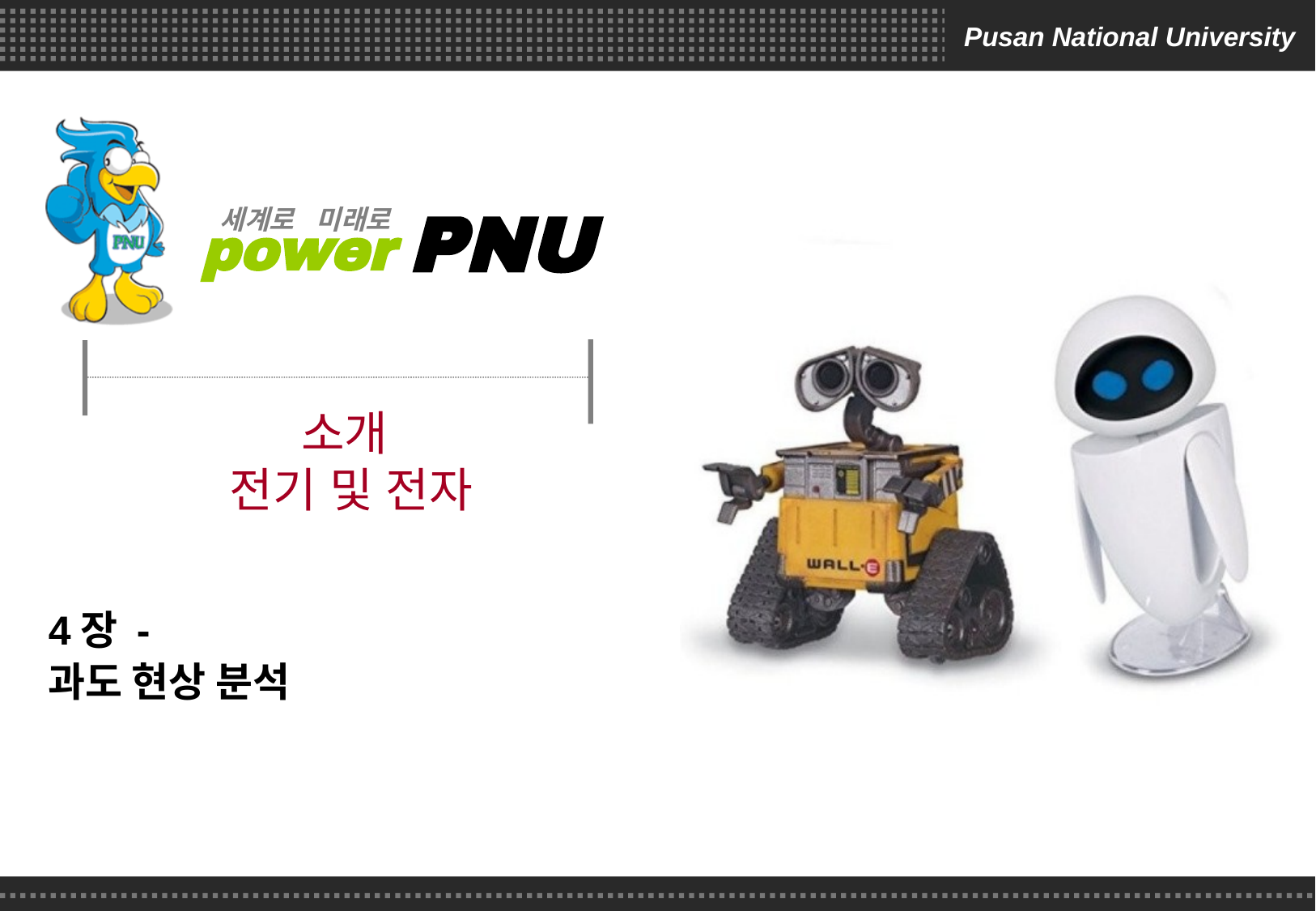

# 소개 전기 및 전자
4장 -
과도 현상 분석